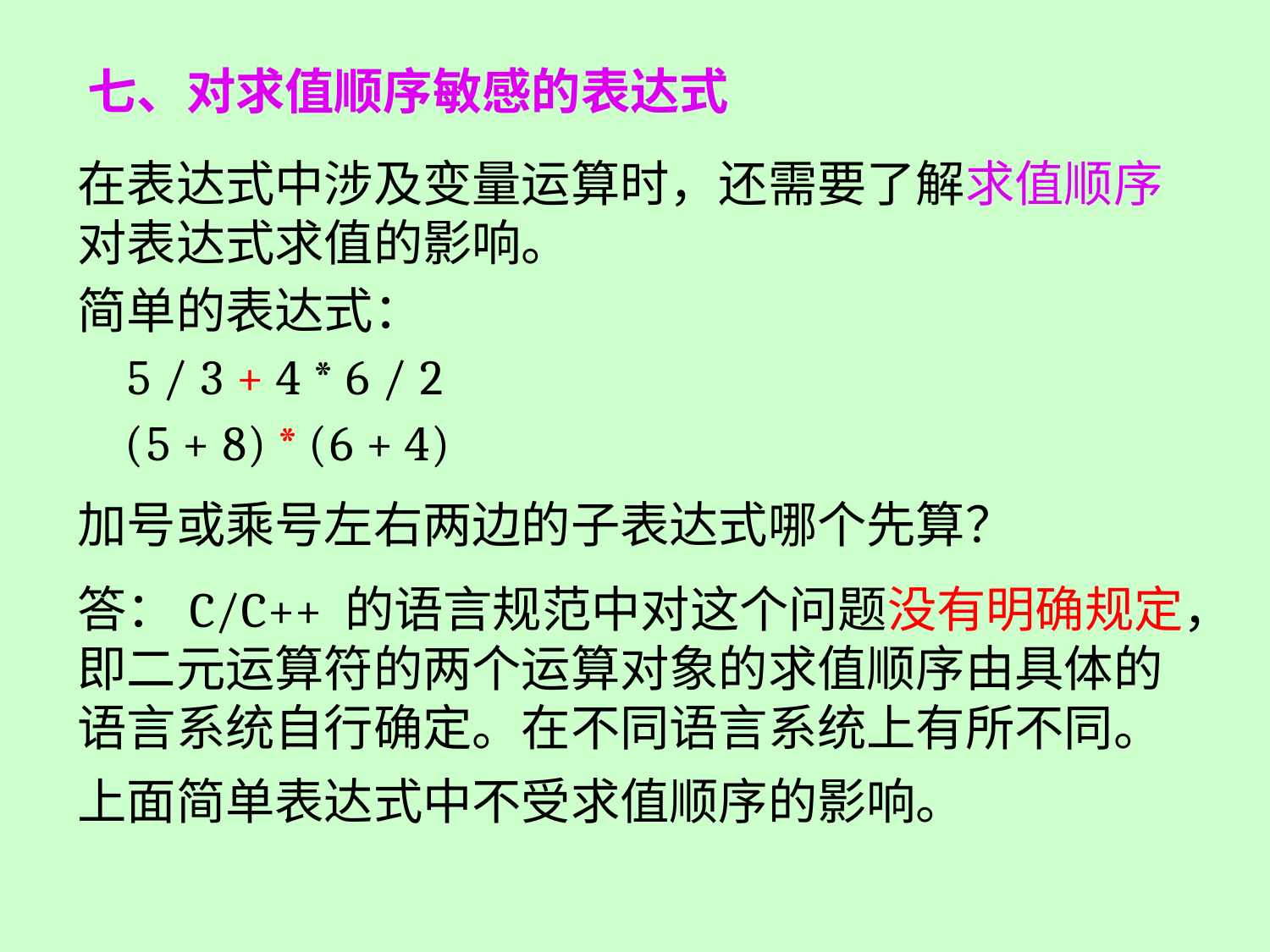

七、对求值顺序敏感的表达式
在表达式中涉及变量运算时，还需要了解求值顺序对表达式求值的影响。
简单的表达式：
	5 / 3 + 4 * 6 / 2
	(5 + 8) * (6 + 4)
加号或乘号左右两边的子表达式哪个先算？
答：C/C++ 的语言规范中对这个问题没有明确规定，即二元运算符的两个运算对象的求值顺序由具体的语言系统自行确定。在不同语言系统上有所不同。
上面简单表达式中不受求值顺序的影响。
33